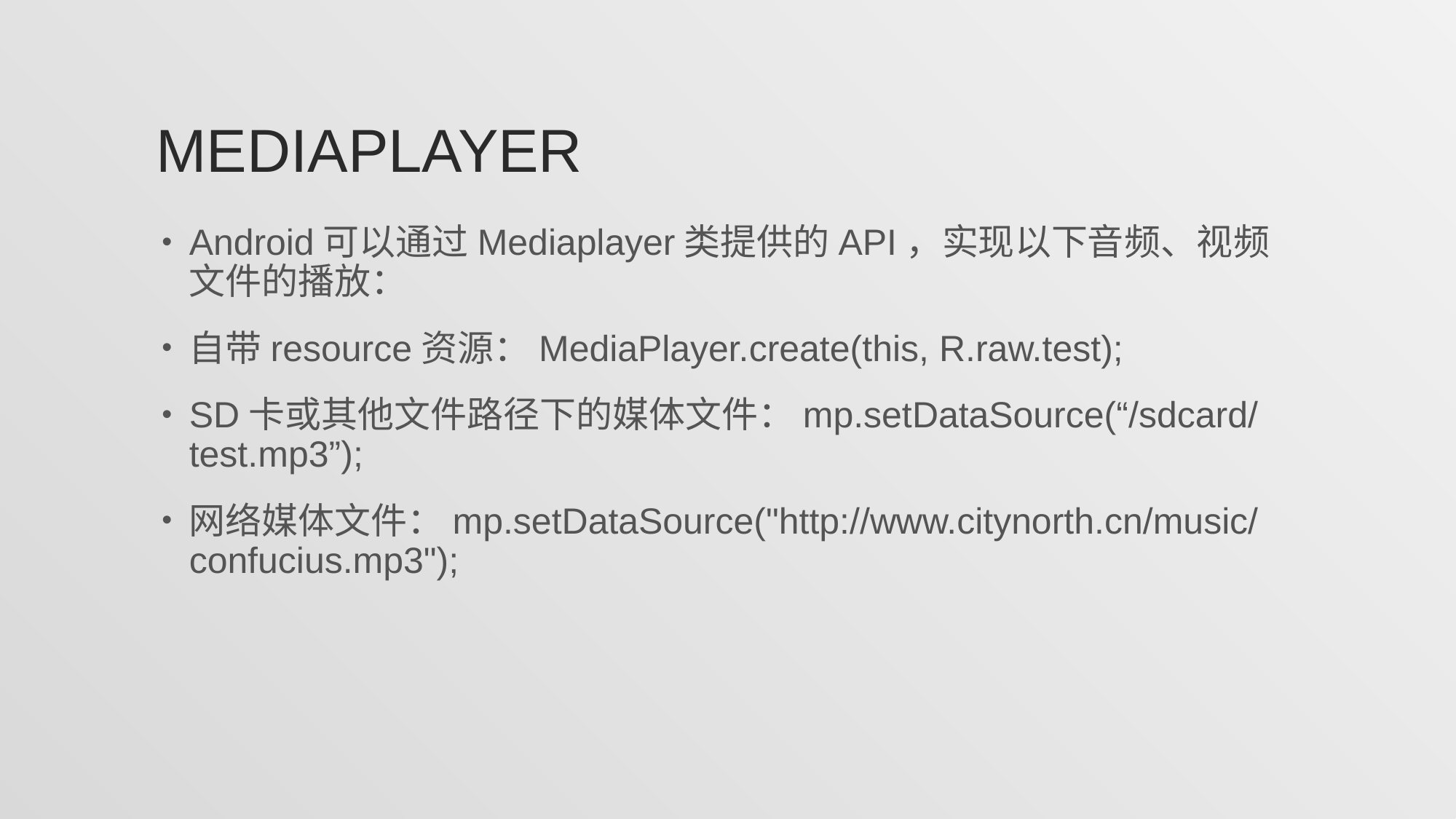

# mediaplayer
Android可以通过Mediaplayer类提供的API，实现以下音频、视频文件的播放：
自带resource资源：MediaPlayer.create(this, R.raw.test);
SD卡或其他文件路径下的媒体文件：mp.setDataSource(“/sdcard/test.mp3”);
网络媒体文件：mp.setDataSource("http://www.citynorth.cn/music/confucius.mp3");